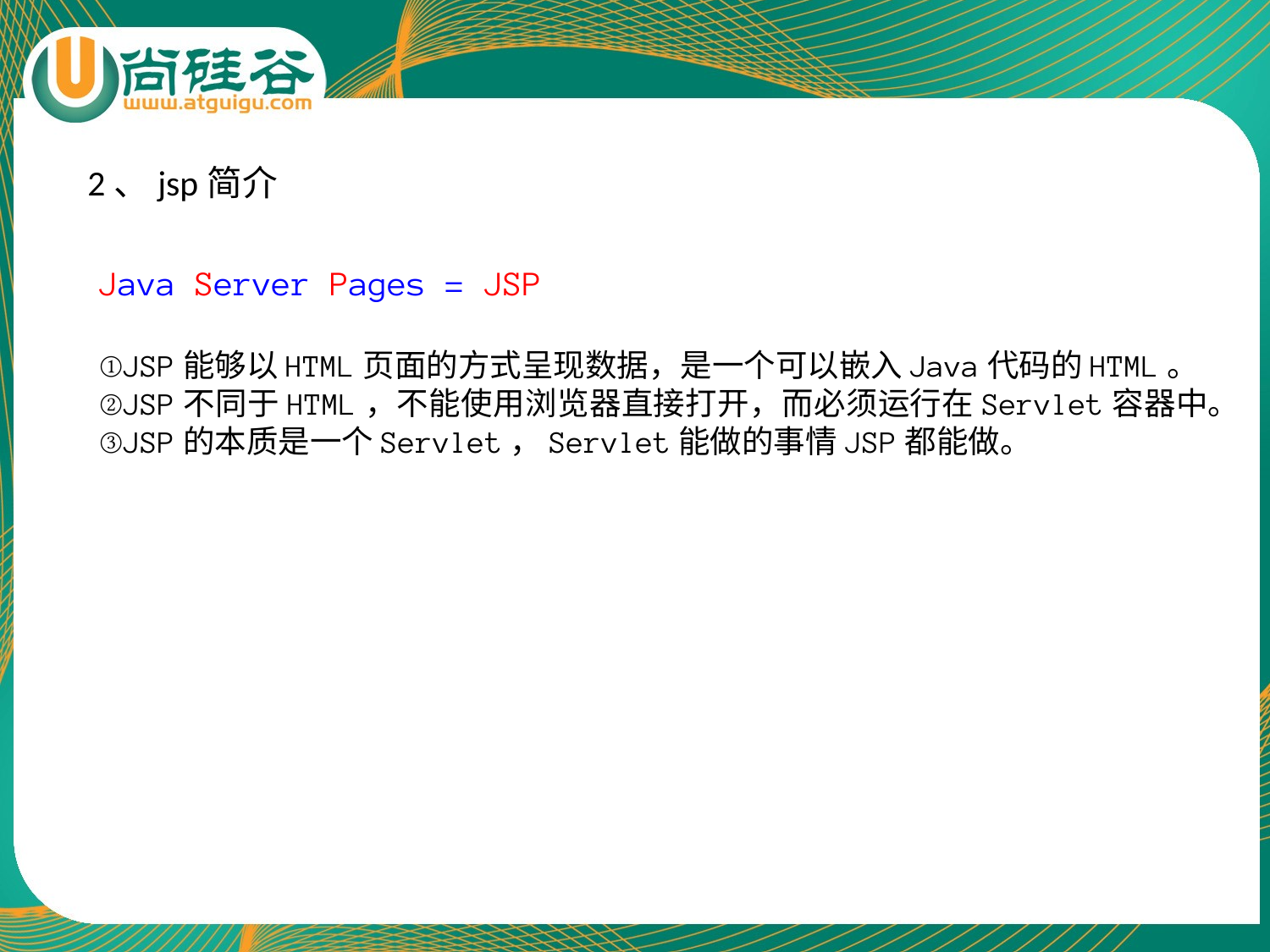

2、jsp简介
Java Server Pages = JSP

①JSP能够以HTML页面的方式呈现数据，是一个可以嵌入Java代码的HTML。
②JSP不同于HTML，不能使用浏览器直接打开，而必须运行在Servlet容器中。
③JSP的本质是一个Servlet，Servlet能做的事情JSP都能做。